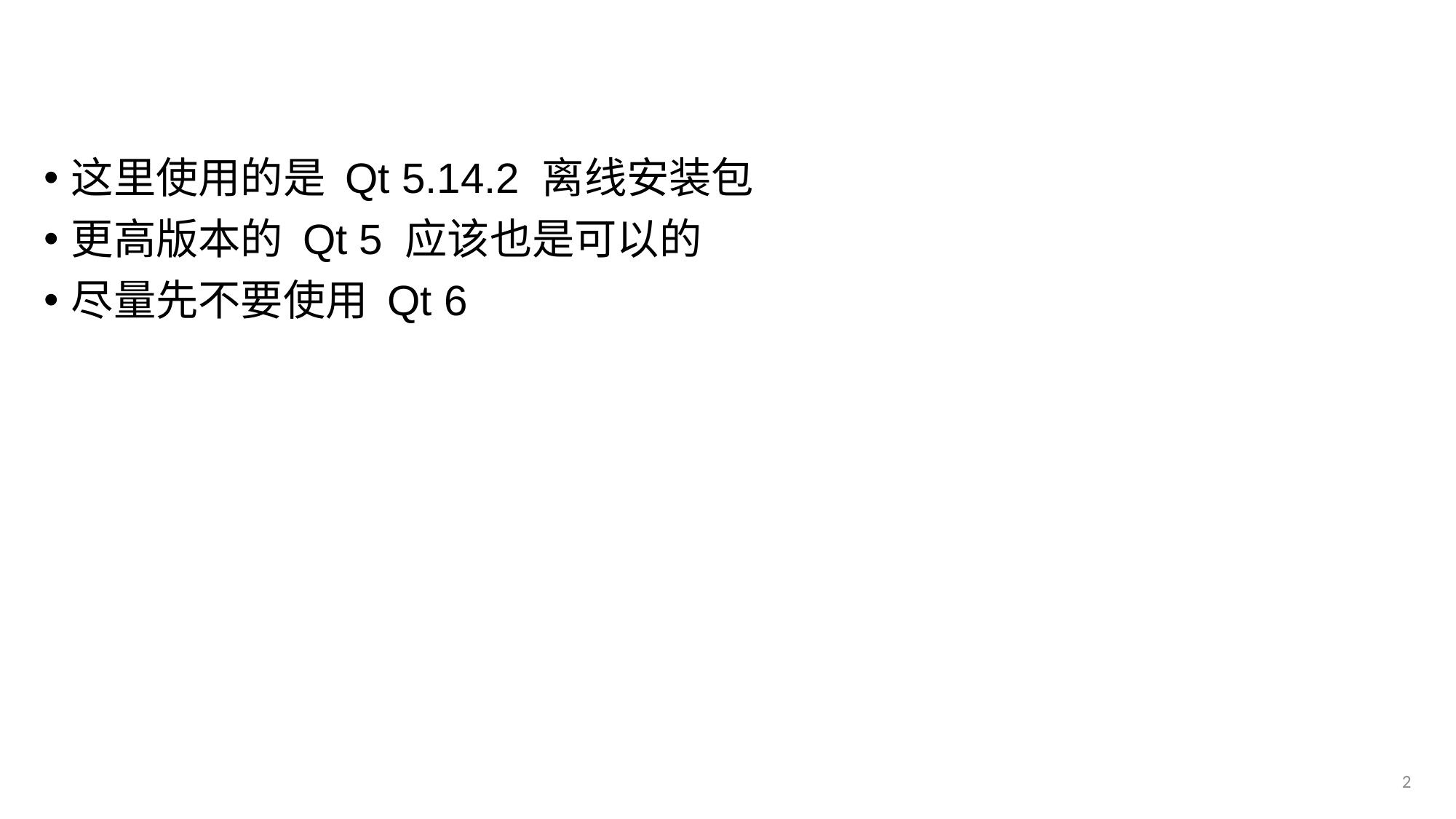

#
这里使用的是 Qt 5.14.2 离线安装包
更高版本的 Qt 5 应该也是可以的
尽量先不要使用 Qt 6

2